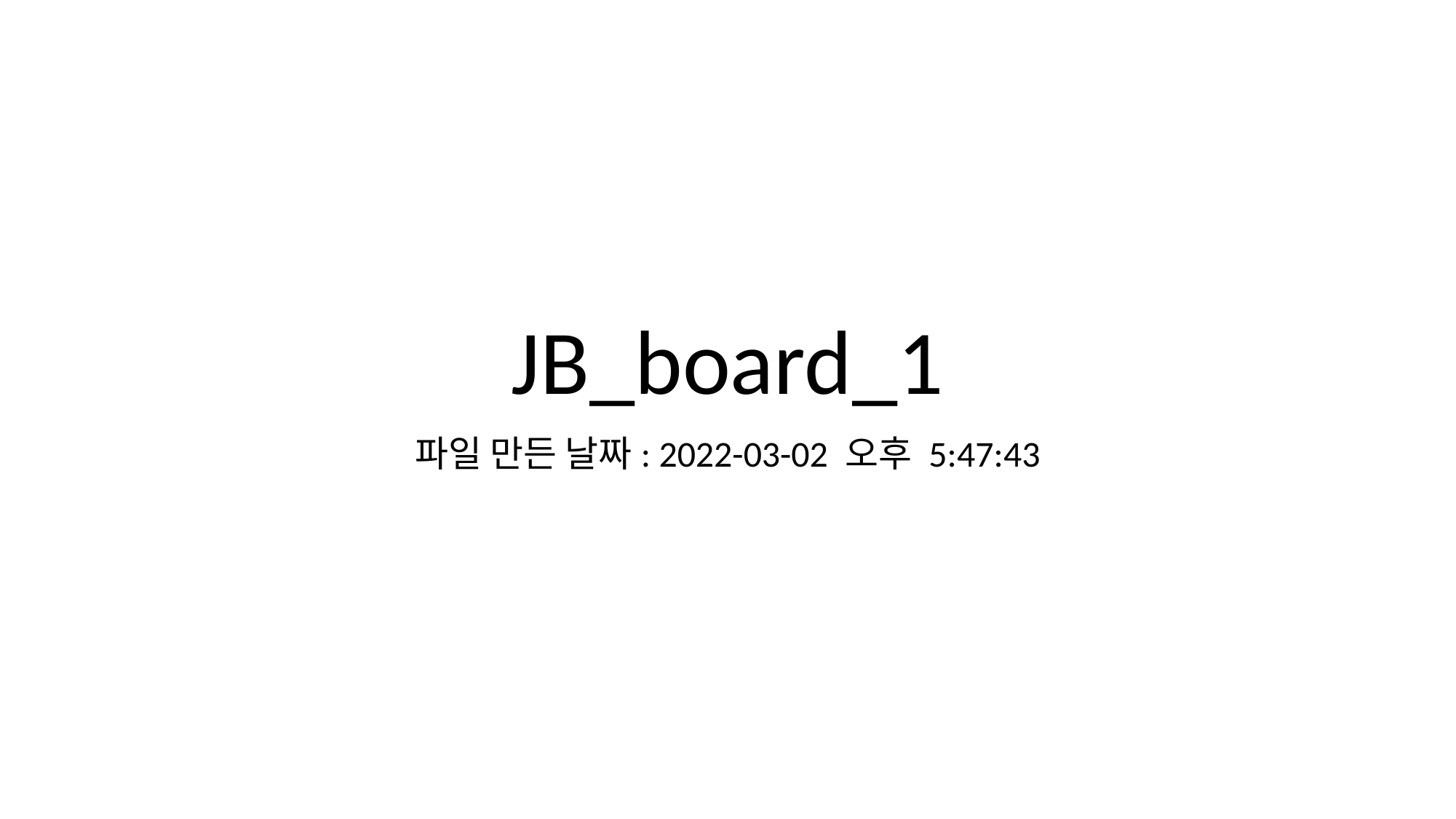

# JB_board_1
파일 만든 날짜: 2022-03-02 오후 5:47:43